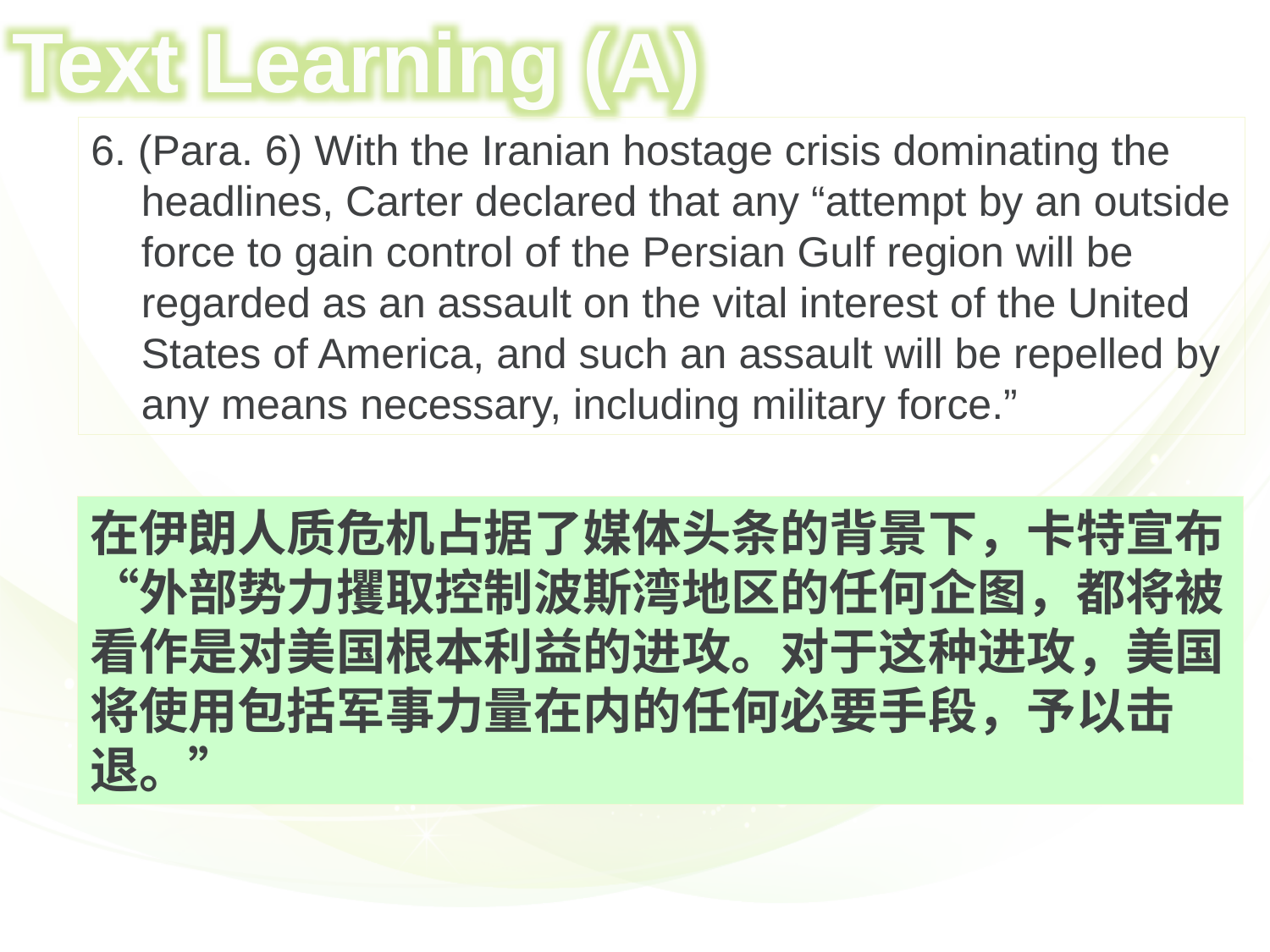

Text Learning (A)
6. (Para. 6) With the Iranian hostage crisis dominating the headlines, Carter declared that any “attempt by an outside force to gain control of the Persian Gulf region will be regarded as an assault on the vital interest of the United States of America, and such an assault will be repelled by any means necessary, including military force.”
在伊朗人质危机占据了媒体头条的背景下，卡特宣布“外部势力攫取控制波斯湾地区的任何企图，都将被看作是对美国根本利益的进攻。对于这种进攻，美国将使用包括军事力量在内的任何必要手段，予以击退。”